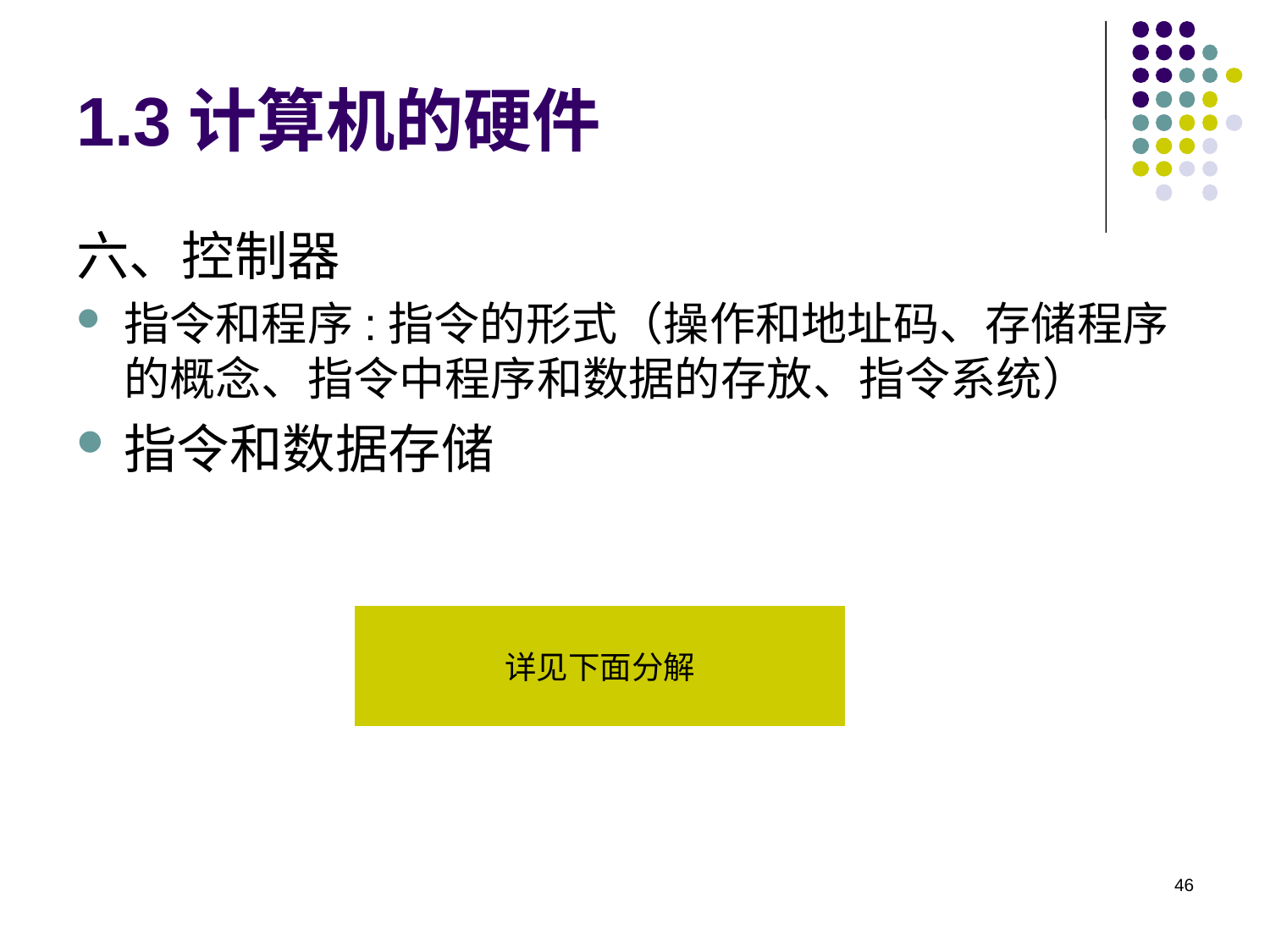

# 1.3计算机的硬件
六、控制器
指令和程序:指令的形式（操作和地址码、存储程序的概念、指令中程序和数据的存放、指令系统）
指令和数据存储

详见下面分解
46